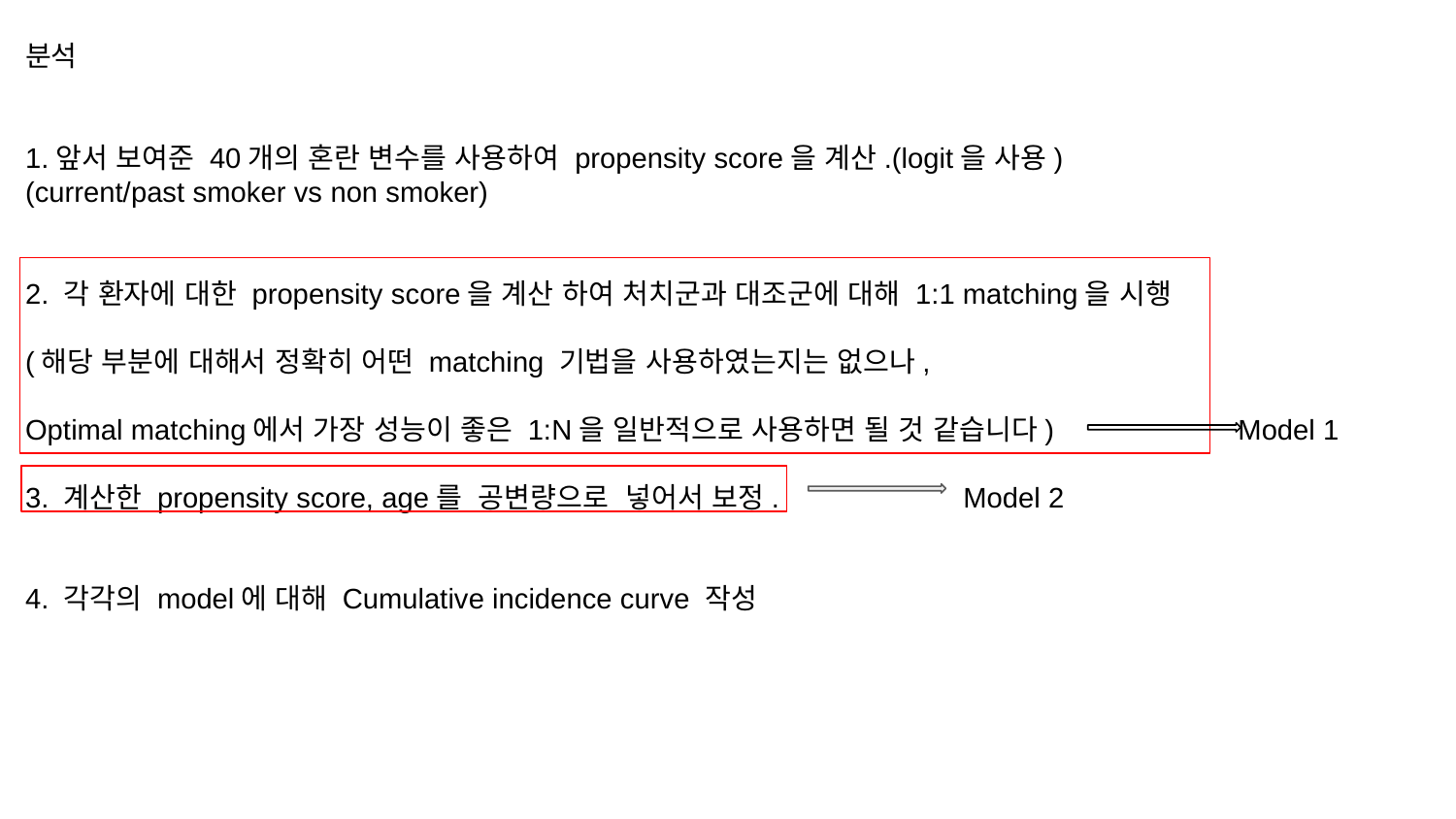

분석

1.앞서 보여준 40개의 혼란 변수를 사용하여 propensity score을 계산.(logit을 사용)
(current/past smoker vs non smoker)

2. 각 환자에 대한 propensity score을 계산 하여 처치군과 대조군에 대해 1:1 matching을 시행

(해당 부분에 대해서 정확히 어떤 matching 기법을 사용하였는지는 없으나,

Optimal matching에서 가장 성능이 좋은 1:N을 일반적으로 사용하면 될 것 같습니다)                       Model 1

3. 계산한 propensity score, age를  공변량으로  넣어서 보정.                       Model 2

4. 각각의 model에 대해 Cumulative incidence curve 작성